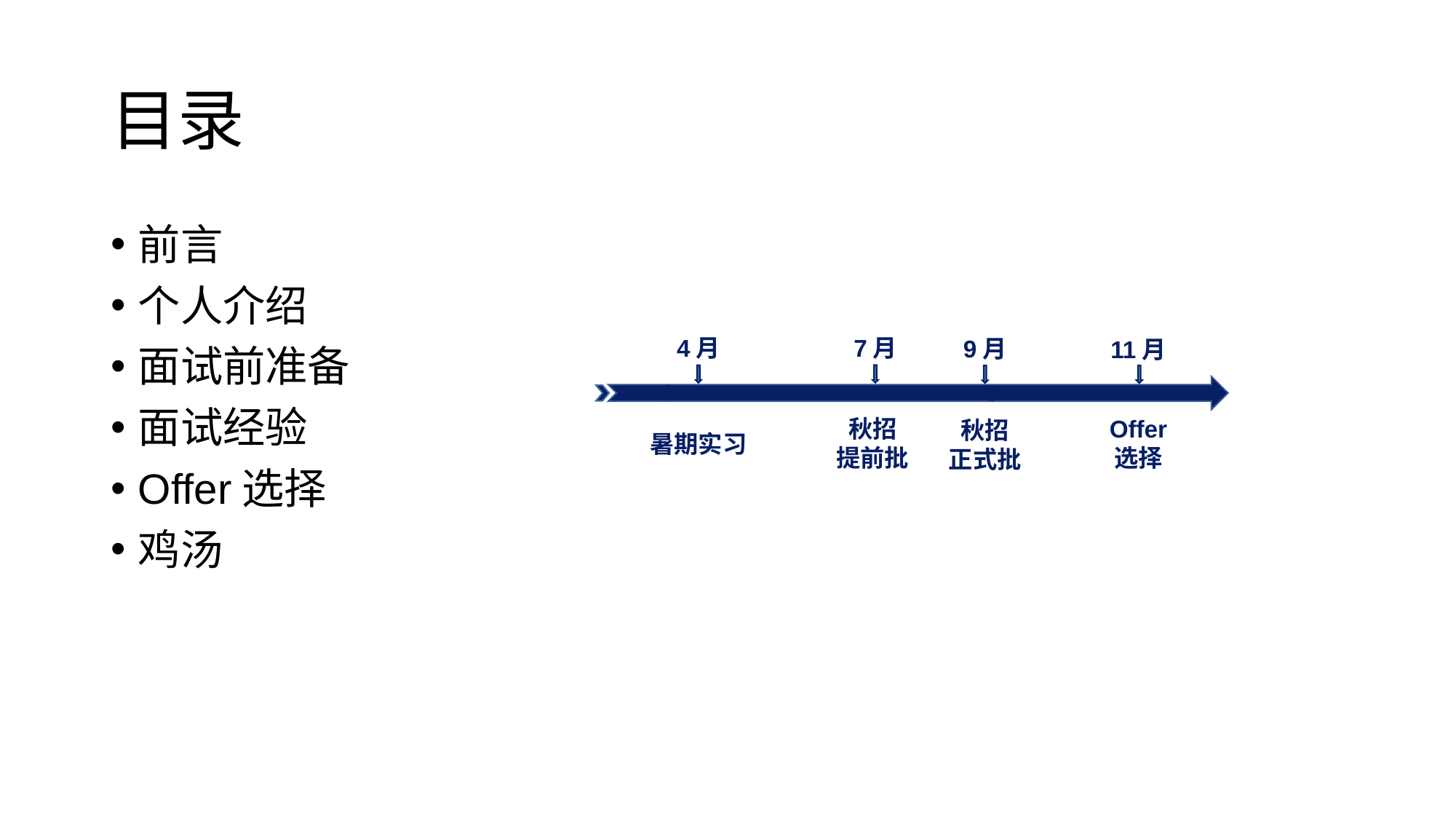

# 目录
前言
个人介绍
面试前准备
面试经验
Offer选择
鸡汤
7月

4月

9月

11月

秋招
提前批
Offer
选择
秋招
正式批
暑期实习